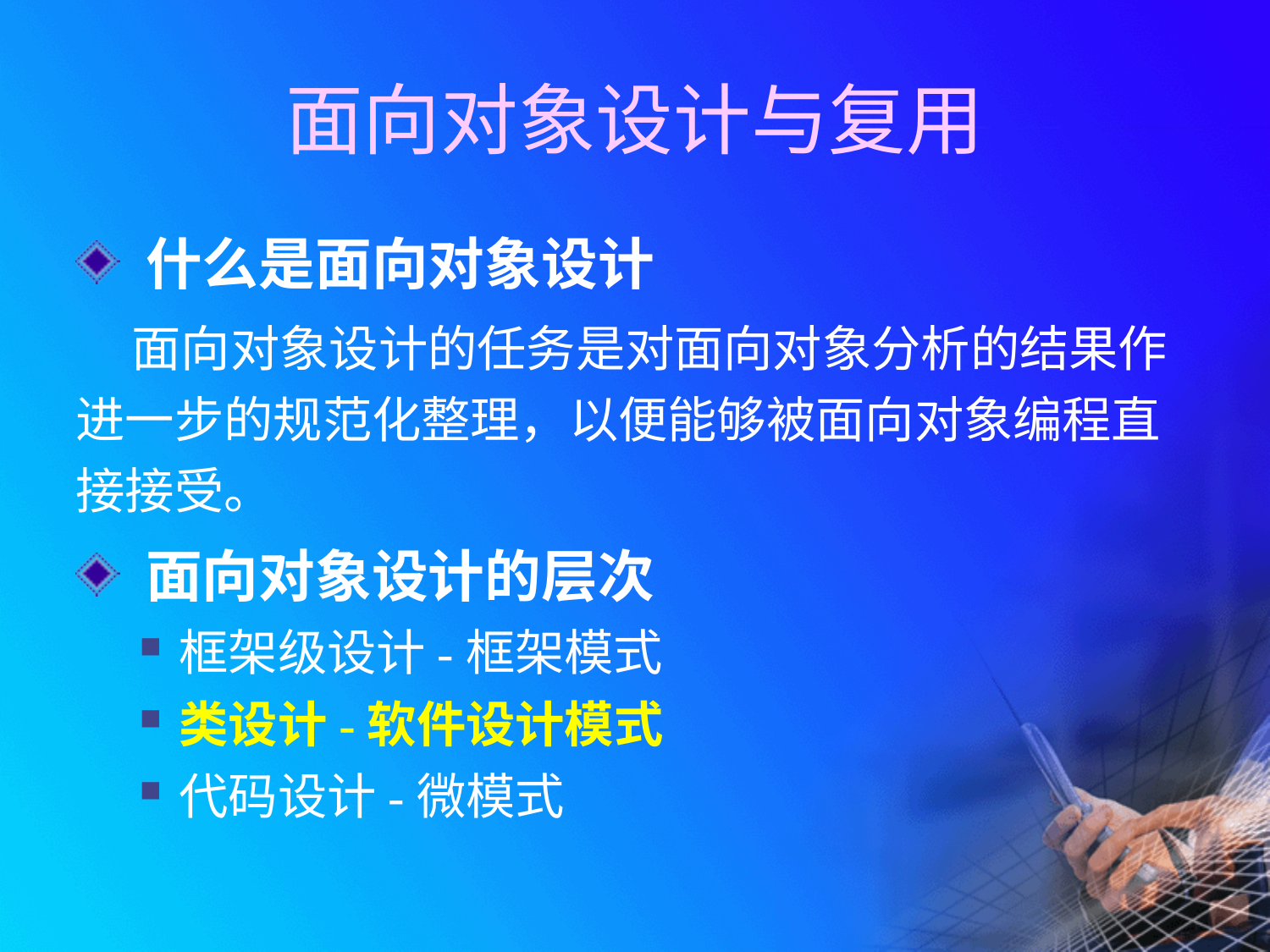

# 面向对象设计与复用
 什么是面向对象设计
    面向对象设计的任务是对面向对象分析的结果作进一步的规范化整理，以便能够被面向对象编程直接接受。
 面向对象设计的层次
框架级设计-框架模式
类设计-软件设计模式
代码设计-微模式